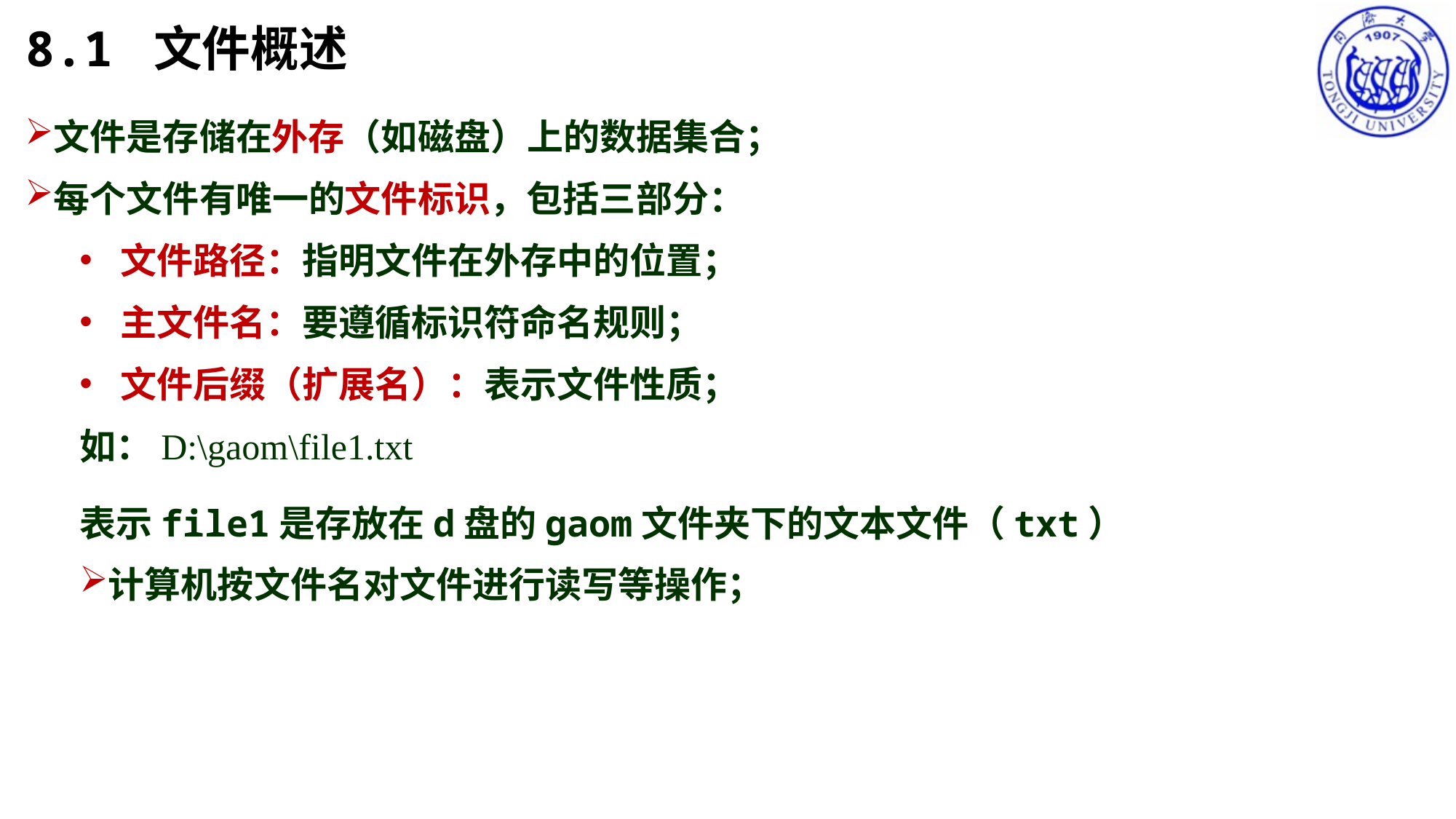

# 8.1 文件概述
文件是存储在外存（如磁盘）上的数据集合；
每个文件有唯一的文件标识，包括三部分：
文件路径：指明文件在外存中的位置；
主文件名：要遵循标识符命名规则；
文件后缀（扩展名）：表示文件性质；
如：D:\gaom\file1.txt
表示file1是存放在d盘的gaom文件夹下的文本文件（txt）
计算机按文件名对文件进行读写等操作；